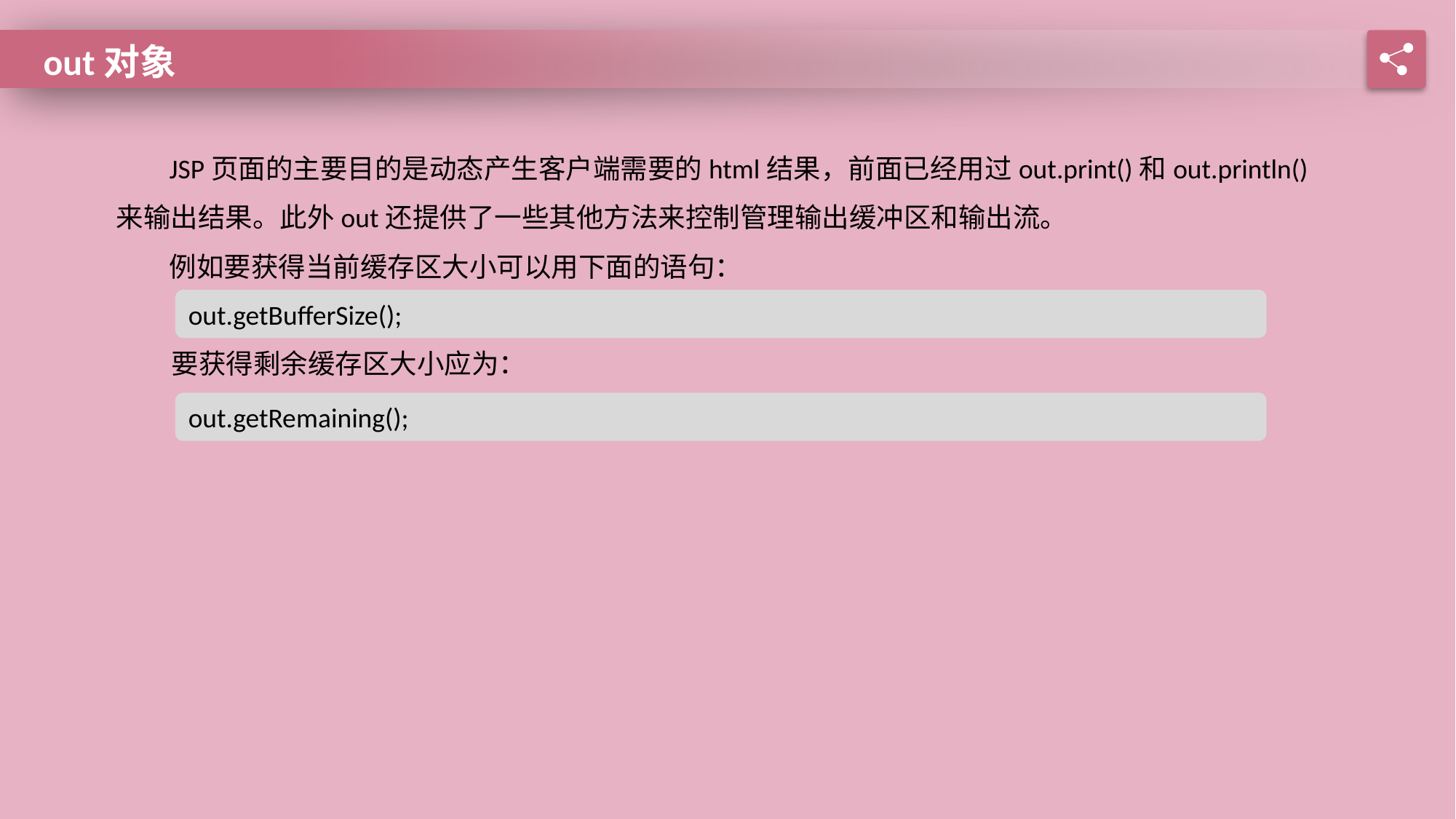

out对象
JSP页面的主要目的是动态产生客户端需要的html结果，前面已经用过out.print()和out.println()来输出结果。此外out还提供了一些其他方法来控制管理输出缓冲区和输出流。
例如要获得当前缓存区大小可以用下面的语句：
out.getBufferSize();
要获得剩余缓存区大小应为：
out.getRemaining();